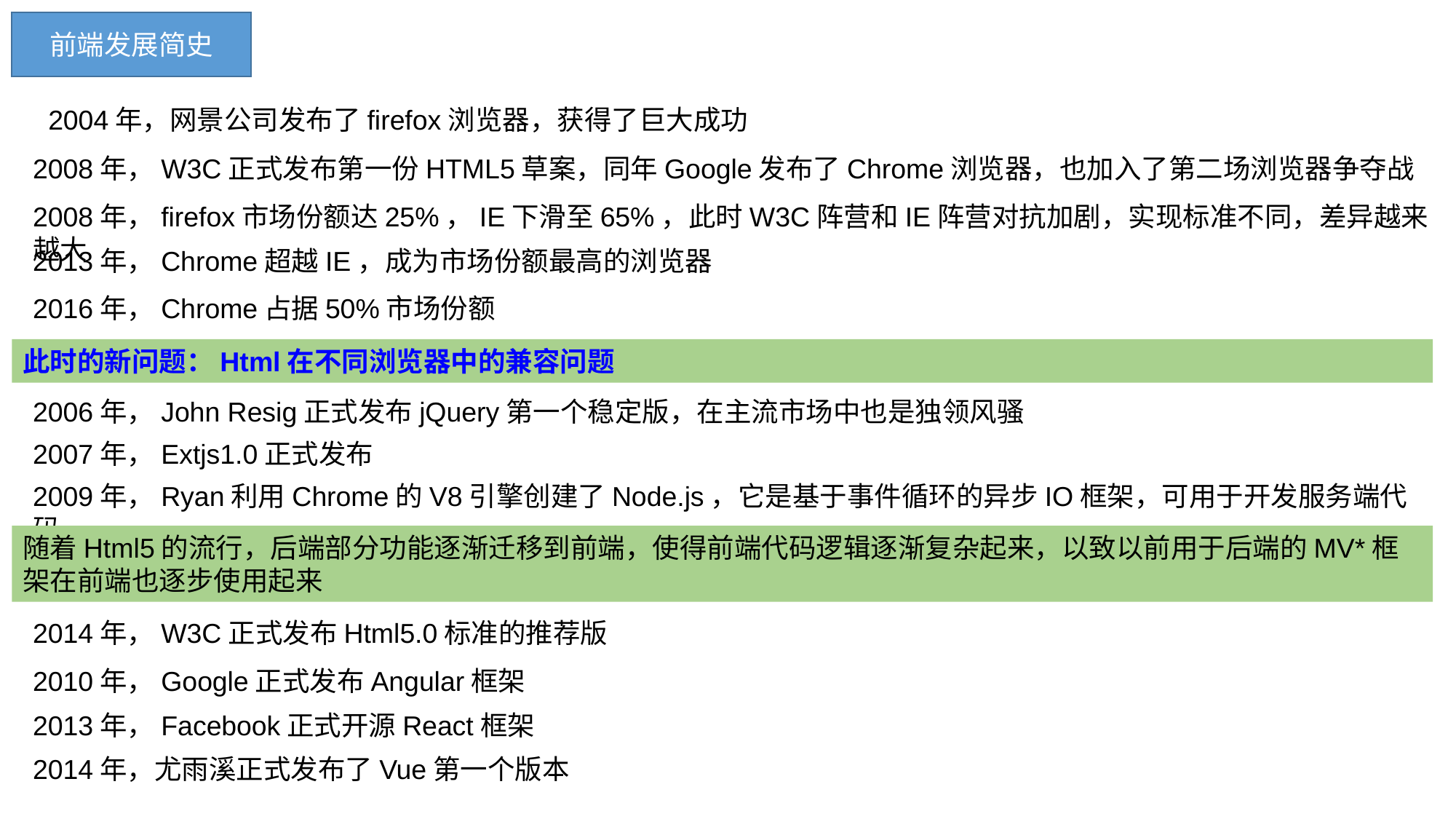

前端发展简史
2004年，网景公司发布了firefox浏览器，获得了巨大成功
2008年，W3C正式发布第一份HTML5草案，同年Google发布了Chrome浏览器，也加入了第二场浏览器争夺战
2008年，firefox市场份额达25%，IE下滑至65%，此时W3C阵营和IE阵营对抗加剧，实现标准不同，差异越来越大
2013年，Chrome超越IE，成为市场份额最高的浏览器
2016年，Chrome占据50%市场份额
此时的新问题：Html在不同浏览器中的兼容问题
2006年，John Resig正式发布jQuery第一个稳定版，在主流市场中也是独领风骚
2007年，Extjs1.0正式发布
2009年，Ryan利用Chrome的V8引擎创建了Node.js，它是基于事件循环的异步IO框架，可用于开发服务端代码
随着Html5的流行，后端部分功能逐渐迁移到前端，使得前端代码逻辑逐渐复杂起来，以致以前用于后端的MV*框架在前端也逐步使用起来
2014年，W3C正式发布Html5.0标准的推荐版
2010年，Google正式发布Angular框架
2013年，Facebook正式开源React框架
2014年，尤雨溪正式发布了Vue第一个版本